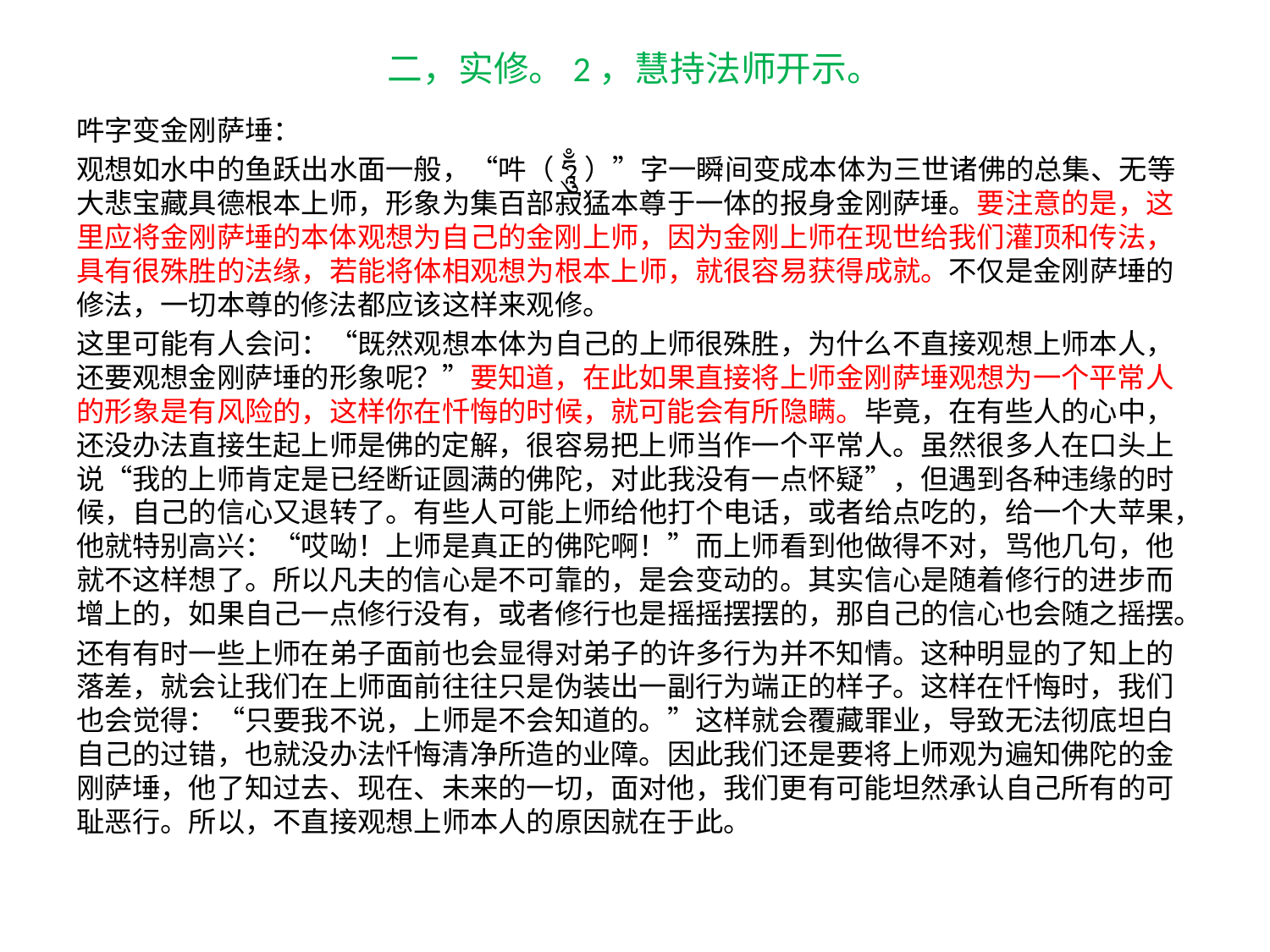

# 二，实修。2，慧持法师开示。
吽字变金刚萨埵：
观想如水中的鱼跃出水面一般，“吽（ཧཱུྃ）”字一瞬间变成本体为三世诸佛的总集、无等大悲宝藏具德根本上师，形象为集百部寂猛本尊于一体的报身金刚萨埵。要注意的是，这里应将金刚萨埵的本体观想为自己的金刚上师，因为金刚上师在现世给我们灌顶和传法，具有很殊胜的法缘，若能将体相观想为根本上师，就很容易获得成就。不仅是金刚萨埵的修法，一切本尊的修法都应该这样来观修。
这里可能有人会问：“既然观想本体为自己的上师很殊胜，为什么不直接观想上师本人，还要观想金刚萨埵的形象呢？”要知道，在此如果直接将上师金刚萨埵观想为一个平常人的形象是有风险的，这样你在忏悔的时候，就可能会有所隐瞒。毕竟，在有些人的心中，还没办法直接生起上师是佛的定解，很容易把上师当作一个平常人。虽然很多人在口头上说“我的上师肯定是已经断证圆满的佛陀，对此我没有一点怀疑”，但遇到各种违缘的时候，自己的信心又退转了。有些人可能上师给他打个电话，或者给点吃的，给一个大苹果，他就特别高兴：“哎呦！上师是真正的佛陀啊！”而上师看到他做得不对，骂他几句，他就不这样想了。所以凡夫的信心是不可靠的，是会变动的。其实信心是随着修行的进步而增上的，如果自己一点修行没有，或者修行也是摇摇摆摆的，那自己的信心也会随之摇摆。
还有有时一些上师在弟子面前也会显得对弟子的许多行为并不知情。这种明显的了知上的落差，就会让我们在上师面前往往只是伪装出一副行为端正的样子。这样在忏悔时，我们也会觉得：“只要我不说，上师是不会知道的。”这样就会覆藏罪业，导致无法彻底坦白自己的过错，也就没办法忏悔清净所造的业障。因此我们还是要将上师观为遍知佛陀的金刚萨埵，他了知过去、现在、未来的一切，面对他，我们更有可能坦然承认自己所有的可耻恶行。所以，不直接观想上师本人的原因就在于此。